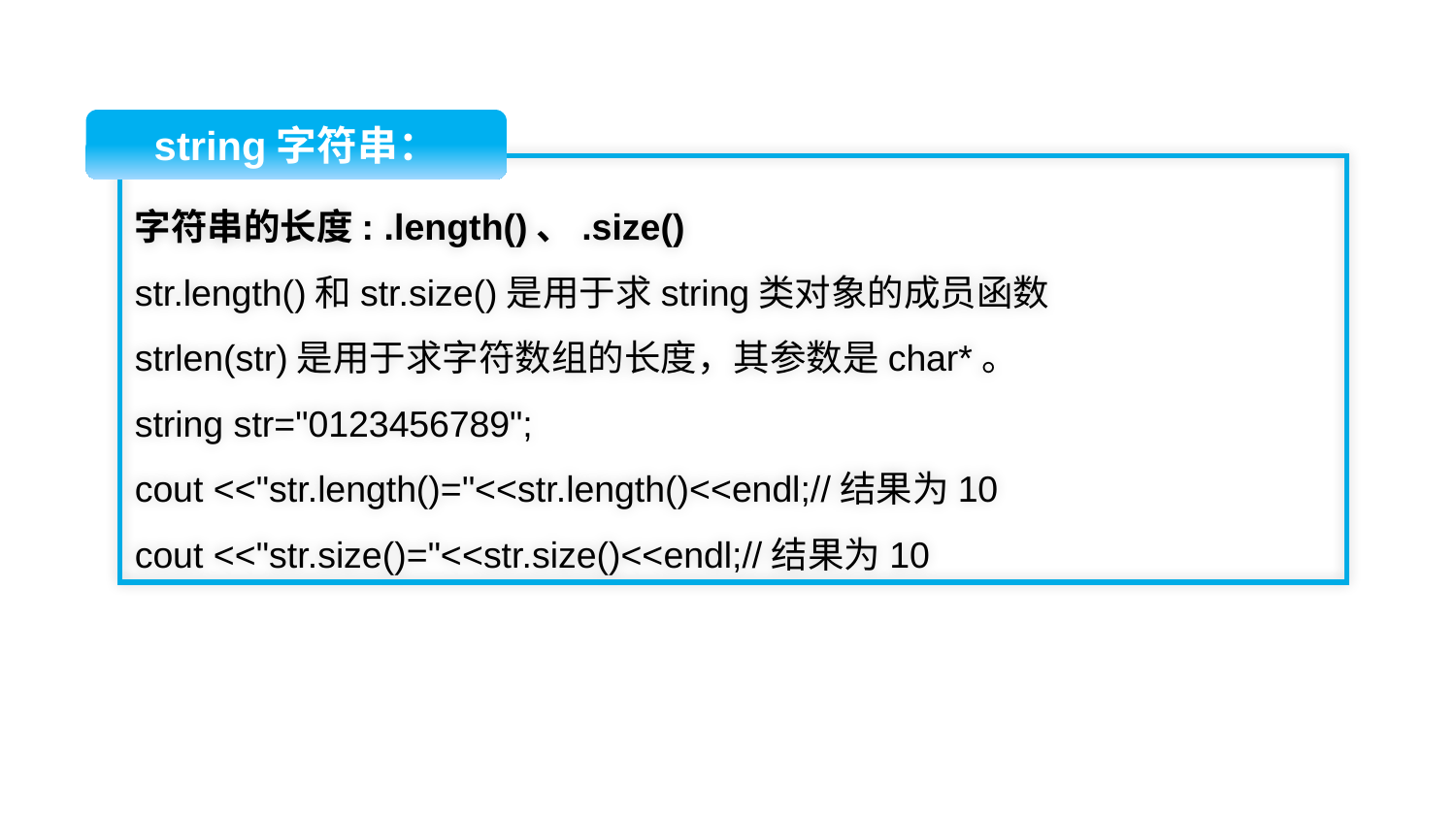

string字符串：

字符串的长度: .length()、.size()
str.length()和str.size()是用于求string类对象的成员函数
strlen(str)是用于求字符数组的长度，其参数是char*。
string str="0123456789";
cout <<"str.length()="<<str.length()<<endl;//结果为10
cout <<"str.size()="<<str.size()<<endl;//结果为10